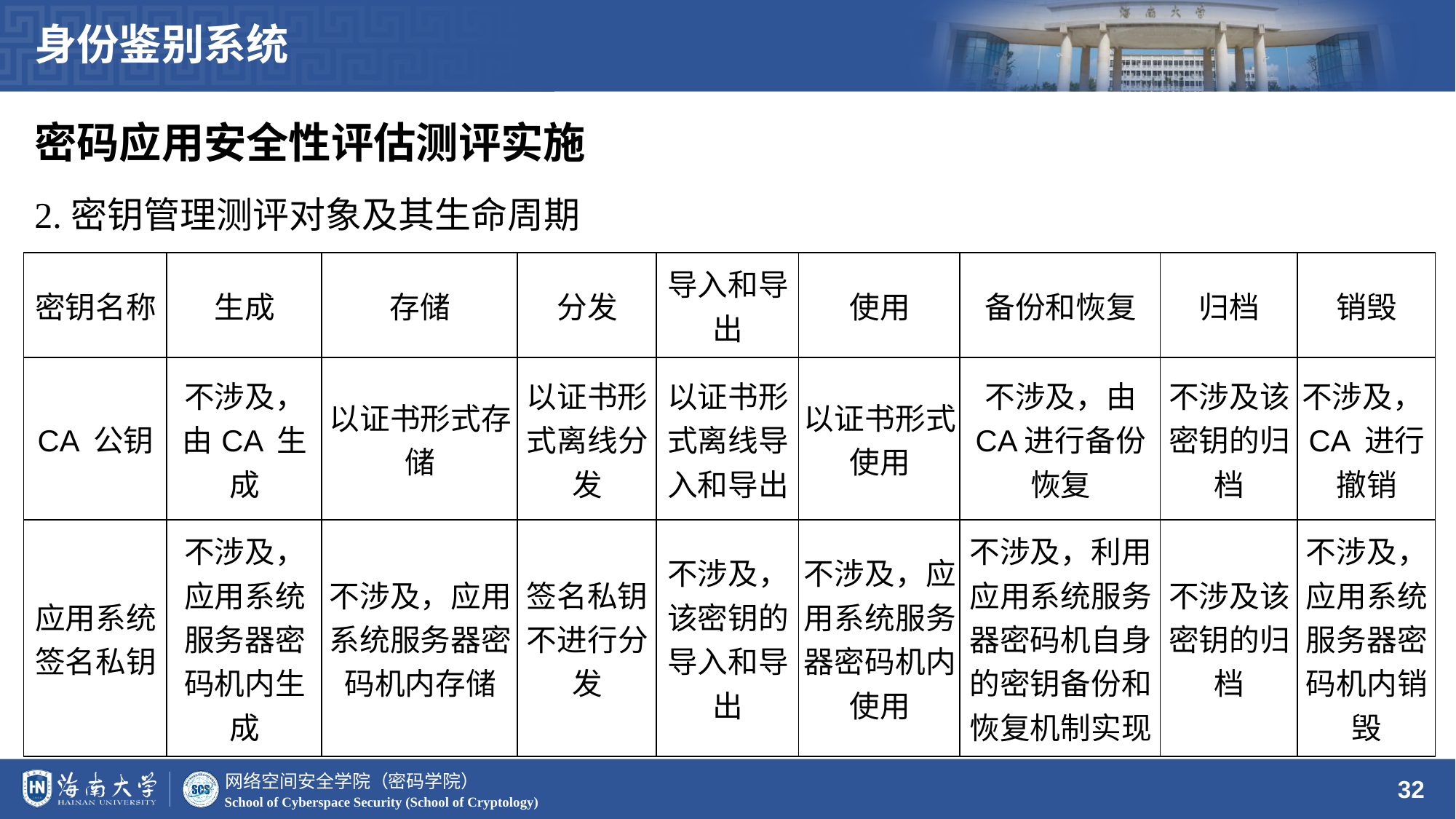

身份鉴别系统

密码应用安全性评估测评实施
2.密钥管理测评对象及其生命周期
| 密钥名称 | 生成 | 存储 | 分发 | 导入和导出 | 使用 | 备份和恢复 | 归档 | 销毁 |
| --- | --- | --- | --- | --- | --- | --- | --- | --- |
| CA 公钥 | 不涉及，由CA 生成 | 以证书形式存储 | 以证书形式离线分发 | 以证书形式离线导入和导出 | 以证书形式使用 | 不涉及，由 CA进行备份恢复 | 不涉及该密钥的归档 | 不涉及，CA 进行撤销 |
| 应用系统签名私钥 | 不涉及，应用系统服务器密码机内生成 | 不涉及，应用系统服务器密码机内存储 | 签名私钥不进行分发 | 不涉及，该密钥的导入和导出 | 不涉及，应用系统服务器密码机内使用 | 不涉及，利用应用系统服务器密码机自身的密钥备份和恢复机制实现 | 不涉及该密钥的归档 | 不涉及，应用系统服务器密码机内销毁 |
32